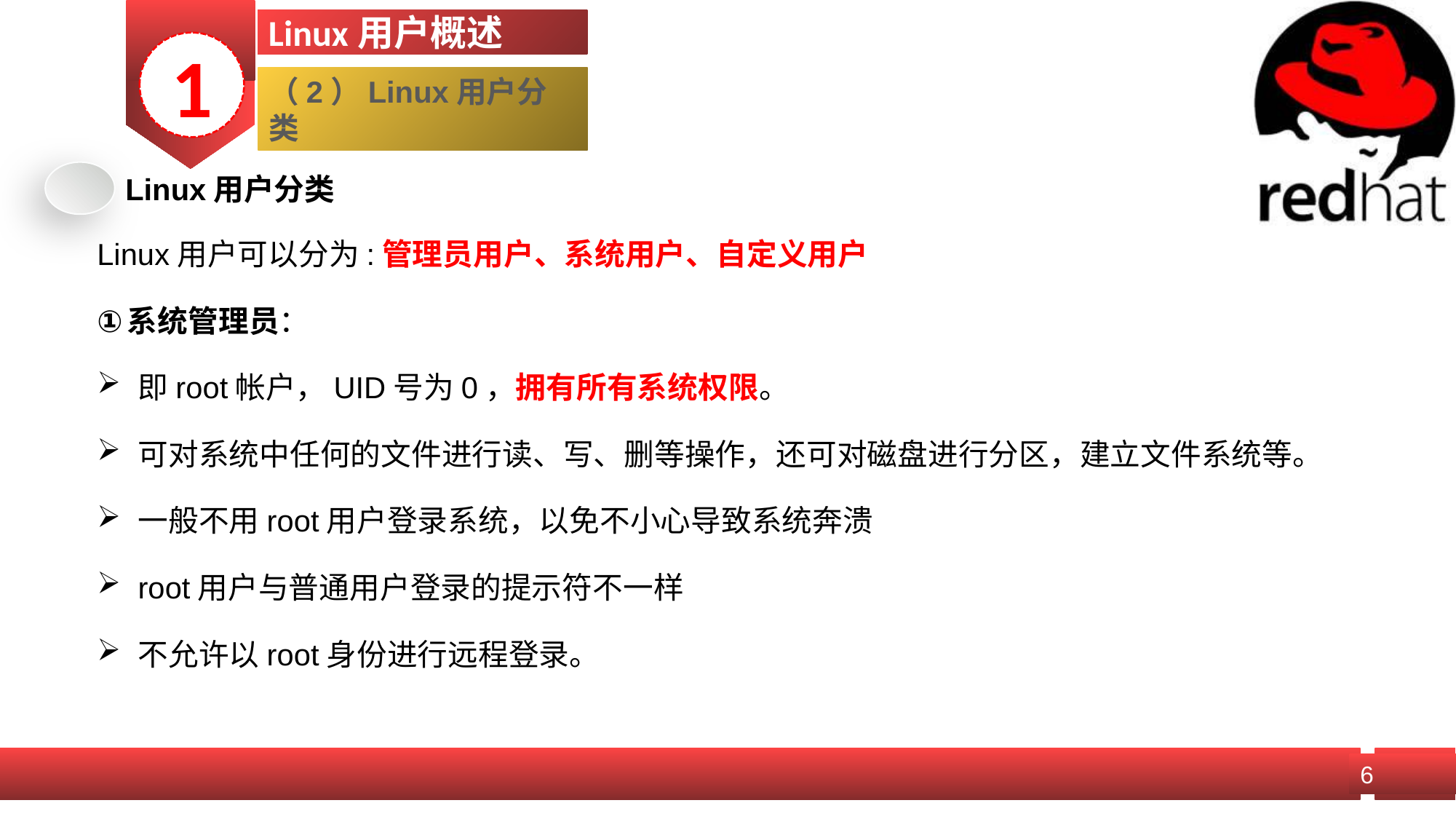

Linux用户概述
1
（2）Linux用户分类

Linux用户分类
Linux用户可以分为:管理员用户、系统用户、自定义用户
系统管理员：
即root帐户，UID号为0，拥有所有系统权限。
可对系统中任何的文件进行读、写、删等操作，还可对磁盘进行分区，建立文件系统等。
一般不用root用户登录系统，以免不小心导致系统奔溃
root用户与普通用户登录的提示符不一样
不允许以root身份进行远程登录。